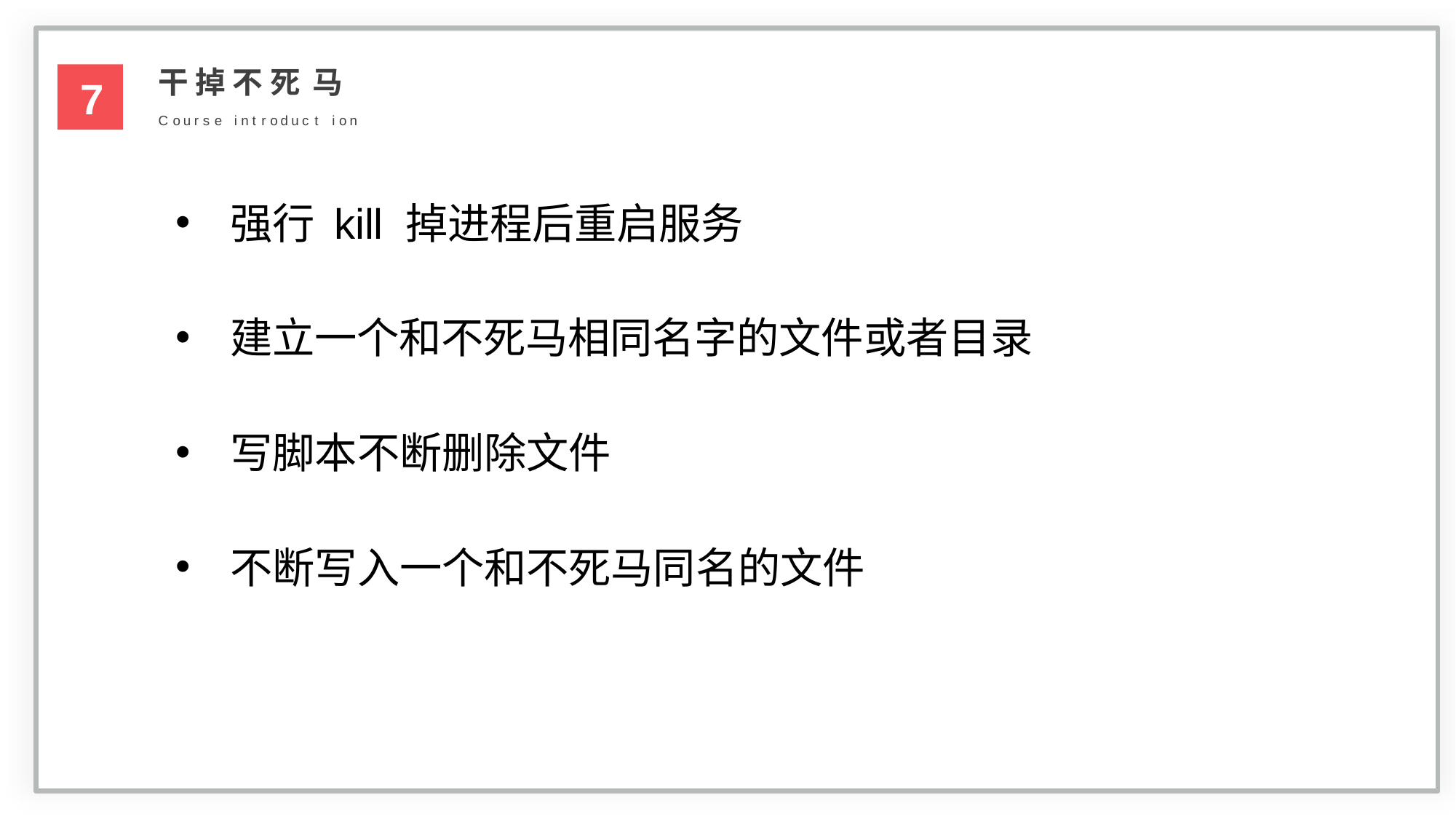

干 掉 不 死 马
C    o u r s  e    i n t r o d u c  t  i o n

强行 kill 掉进程后重启服务

建立一个和不死马相同名字的文件或者目录

写脚本不断删除文件

不断写入一个和不死马同名的文件

  7